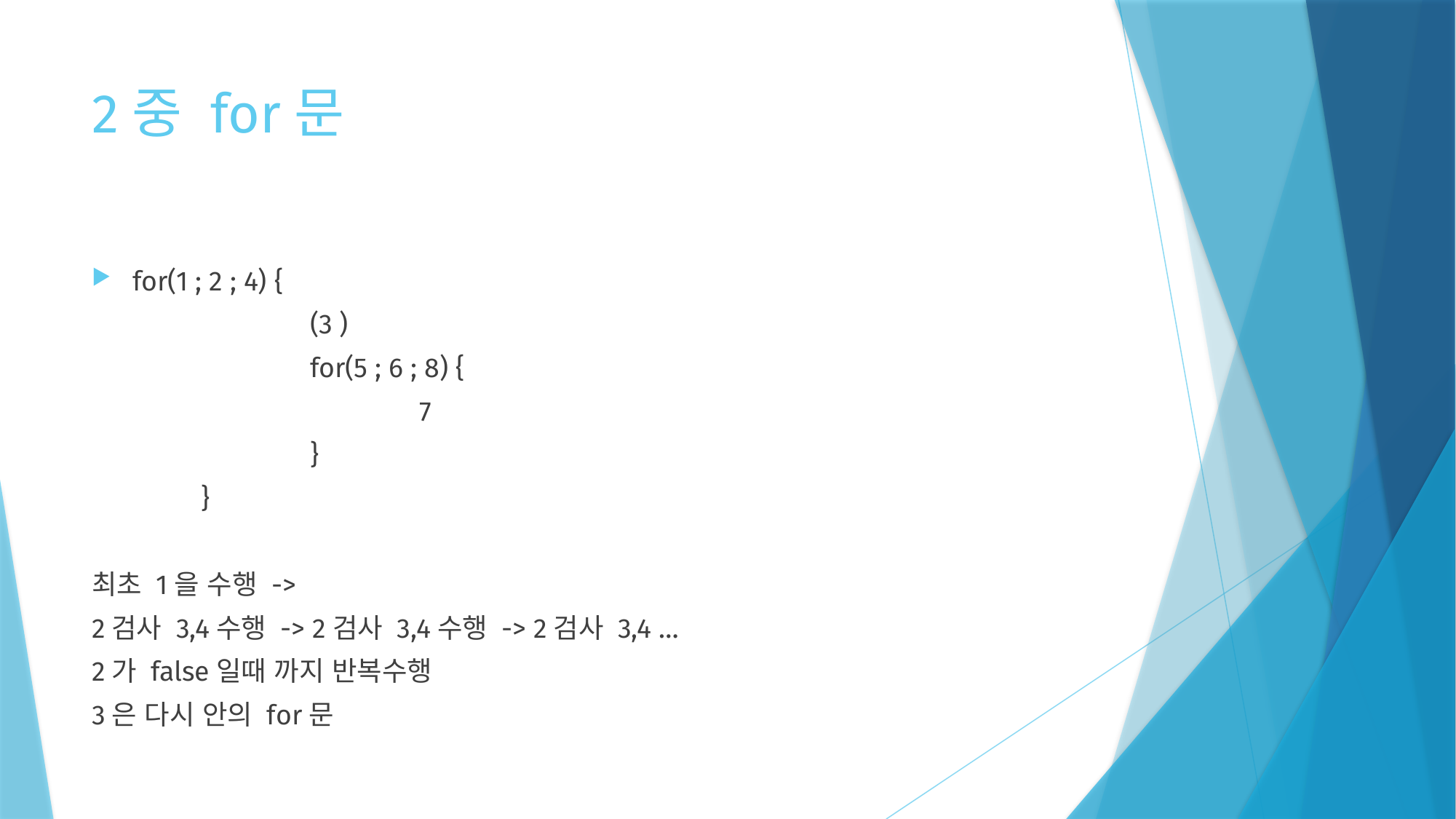

# 2중 for문
for(1 ; 2 ; 4) {
		(3 )
		for(5 ; 6 ; 8) {
			7
		}
	}

최초 1을 수행 ->
2검사 3,4수행 -> 2검사 3,4수행 -> 2검사 3,4 …
2가 false일때 까지 반복수행
3은 다시 안의 for문